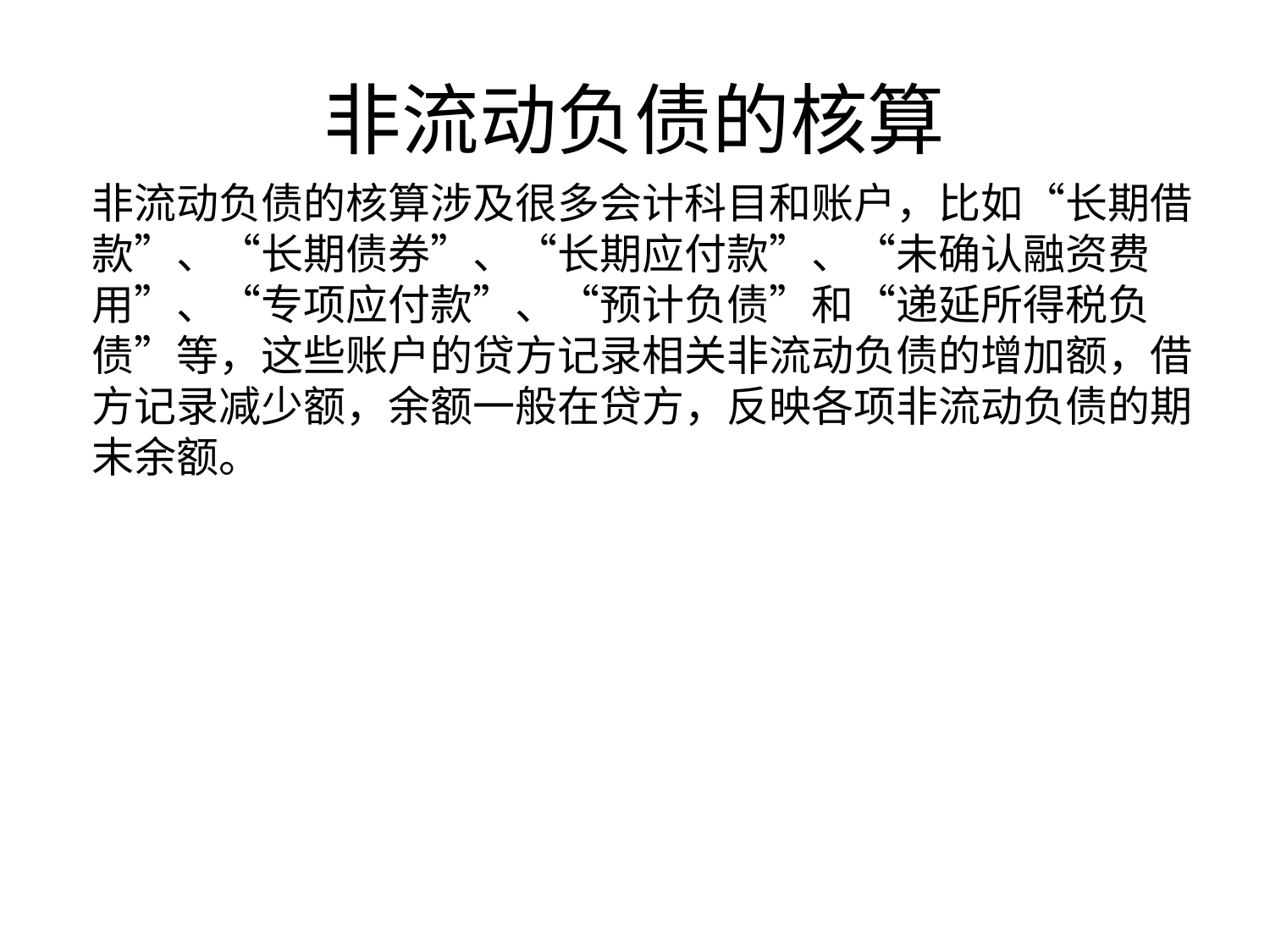

# 非流动负债的核算
非流动负债的核算涉及很多会计科目和账户，比如“长期借款”、“长期债券”、“长期应付款”、“未确认融资费用”、“专项应付款”、“预计负债”和“递延所得税负债”等，这些账户的贷方记录相关非流动负债的增加额，借方记录减少额，余额一般在贷方，反映各项非流动负债的期末余额。